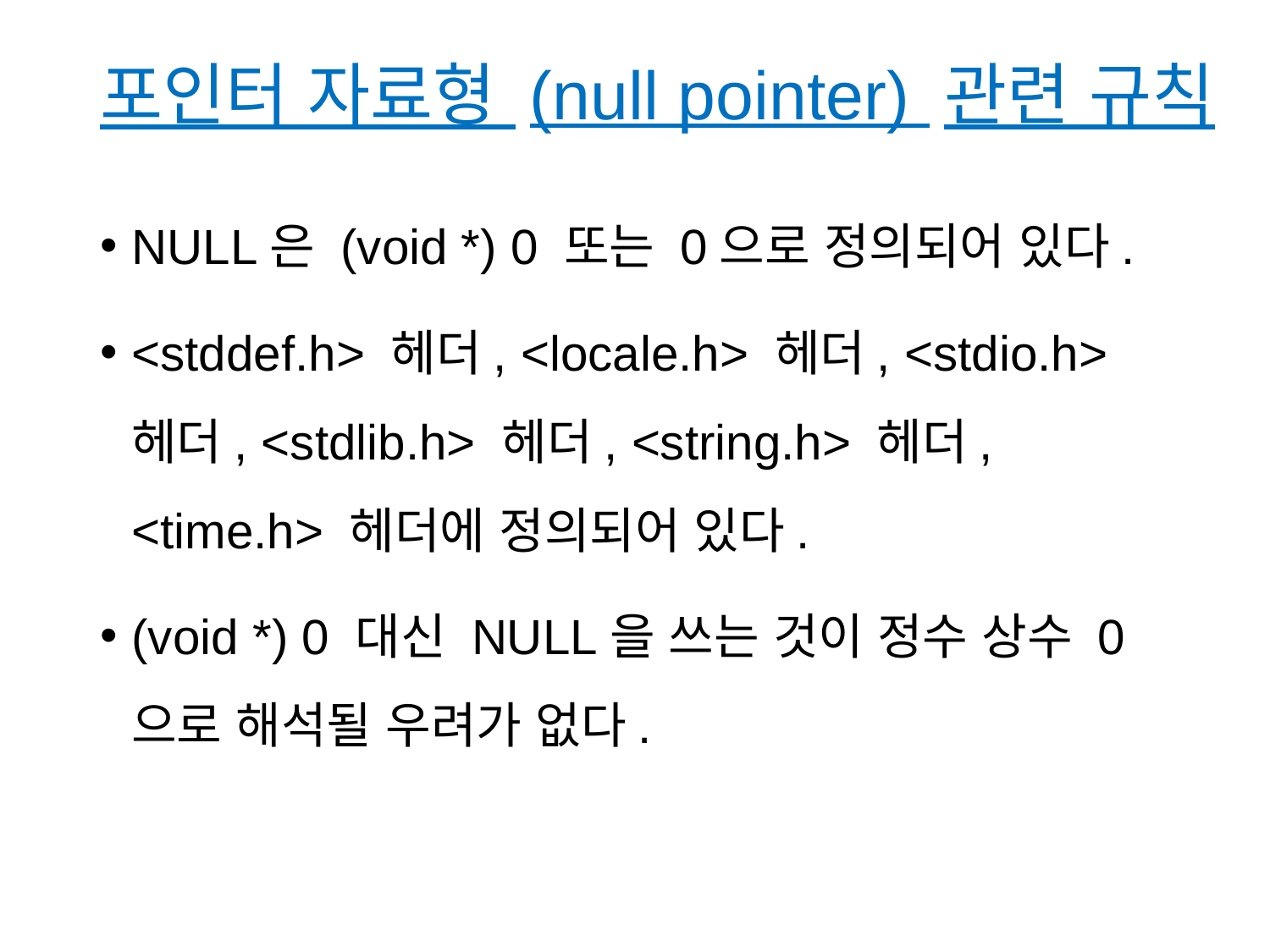

# 포인터 자료형 (null pointer) 관련 규칙
NULL은 (void *) 0 또는 0으로 정의되어 있다.
<stddef.h> 헤더, <locale.h> 헤더, <stdio.h>
헤더, <stdlib.h> 헤더, <string.h> 헤더,
<time.h> 헤더에 정의되어 있다.
(void *) 0 대신 NULL을 쓰는 것이 정수 상수 0
으로 해석될 우려가 없다.